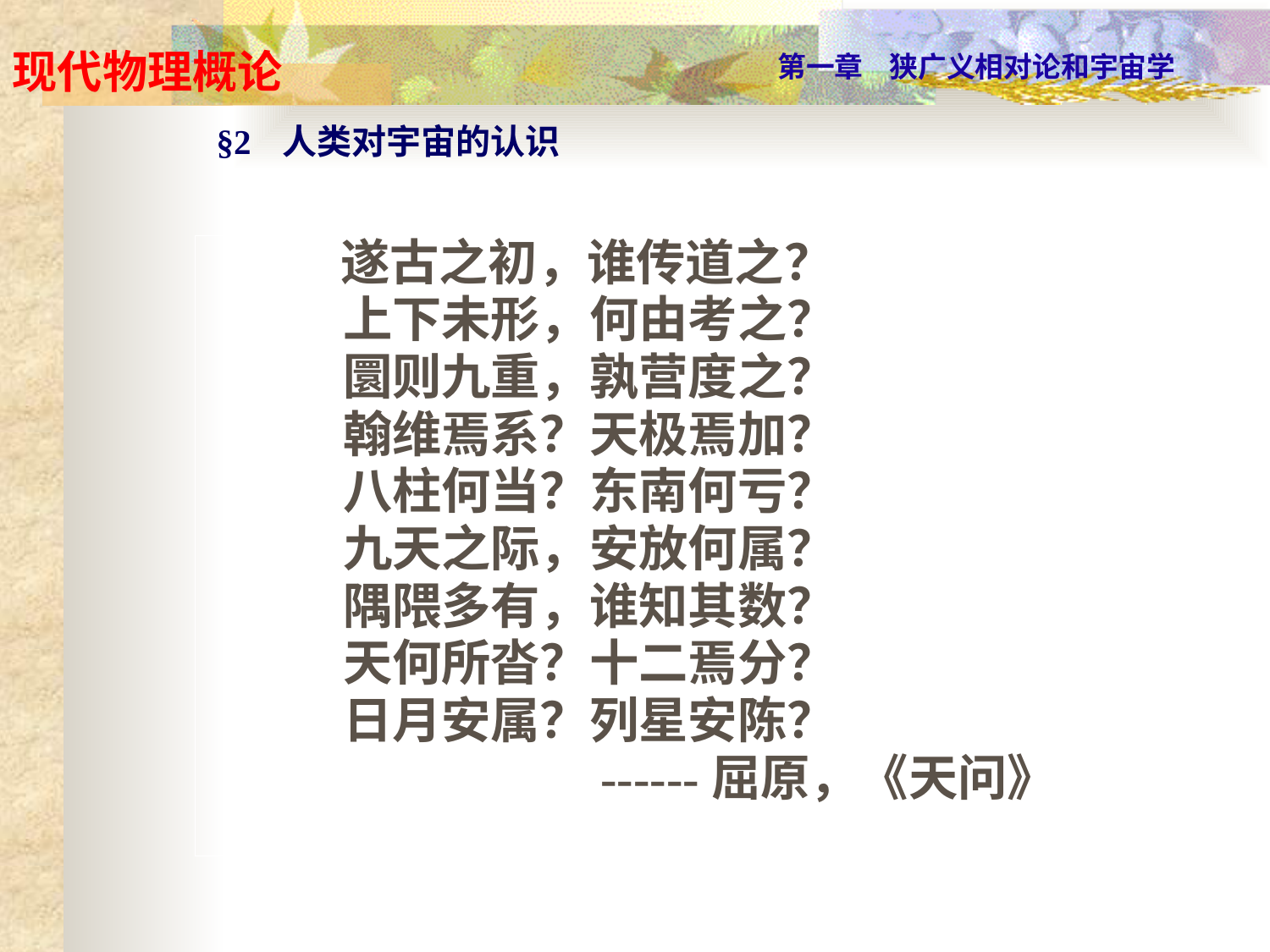

§2  人类对宇宙的认识
           遂古之初，谁传道之？
           上下未形，何由考之？
           圜则九重，孰营度之？
           翰维焉系？天极焉加？
           八柱何当？东南何亏？
           九天之际，安放何属？
           隅隈多有，谁知其数？
           天何所沓？十二焉分？
           日月安属？列星安陈？
                                ------屈原，《天问》